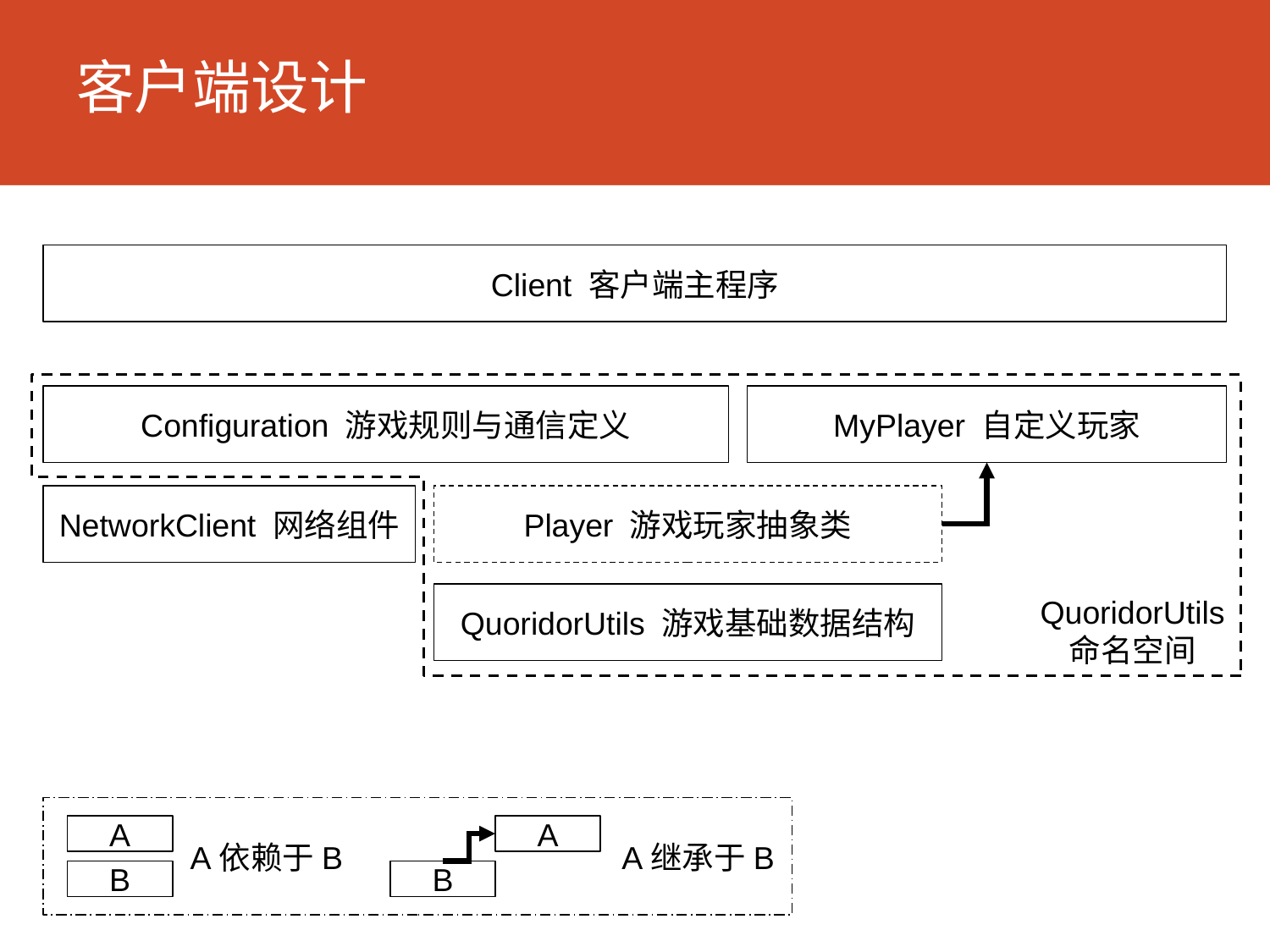

# 客户端设计
Client 客户端主程序

Configuration 游戏规则与通信定义
MyPlayer 自定义玩家
NetworkClient 网络组件
Player 游戏玩家抽象类
QuoridorUtils 游戏基础数据结构
QuoridorUtils
命名空间

A
A依赖于B
B
A
A继承于B
B